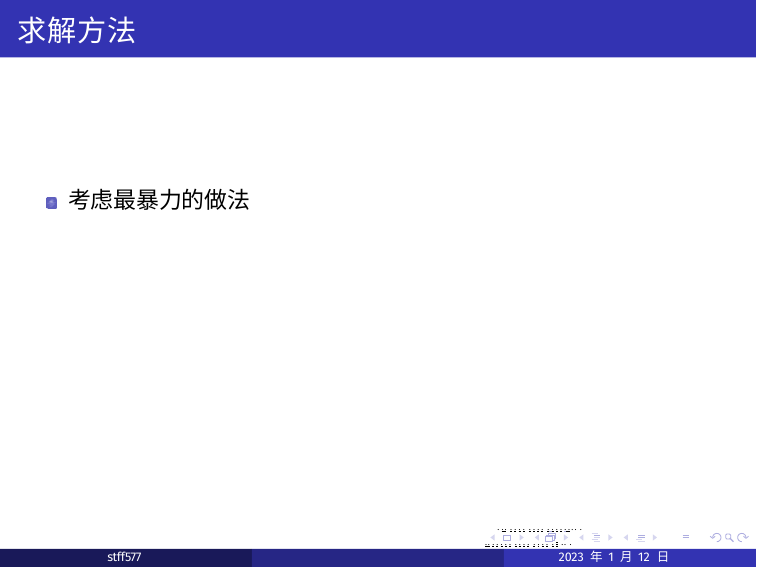

求解方法
考虑最暴力的做法

. . . . . . .  . . . .  . . . . . . . . .

. . . . . . . . . . .  . . . .  . .  . . .
2023 年 1 月 12 日	3 / 11

stff577